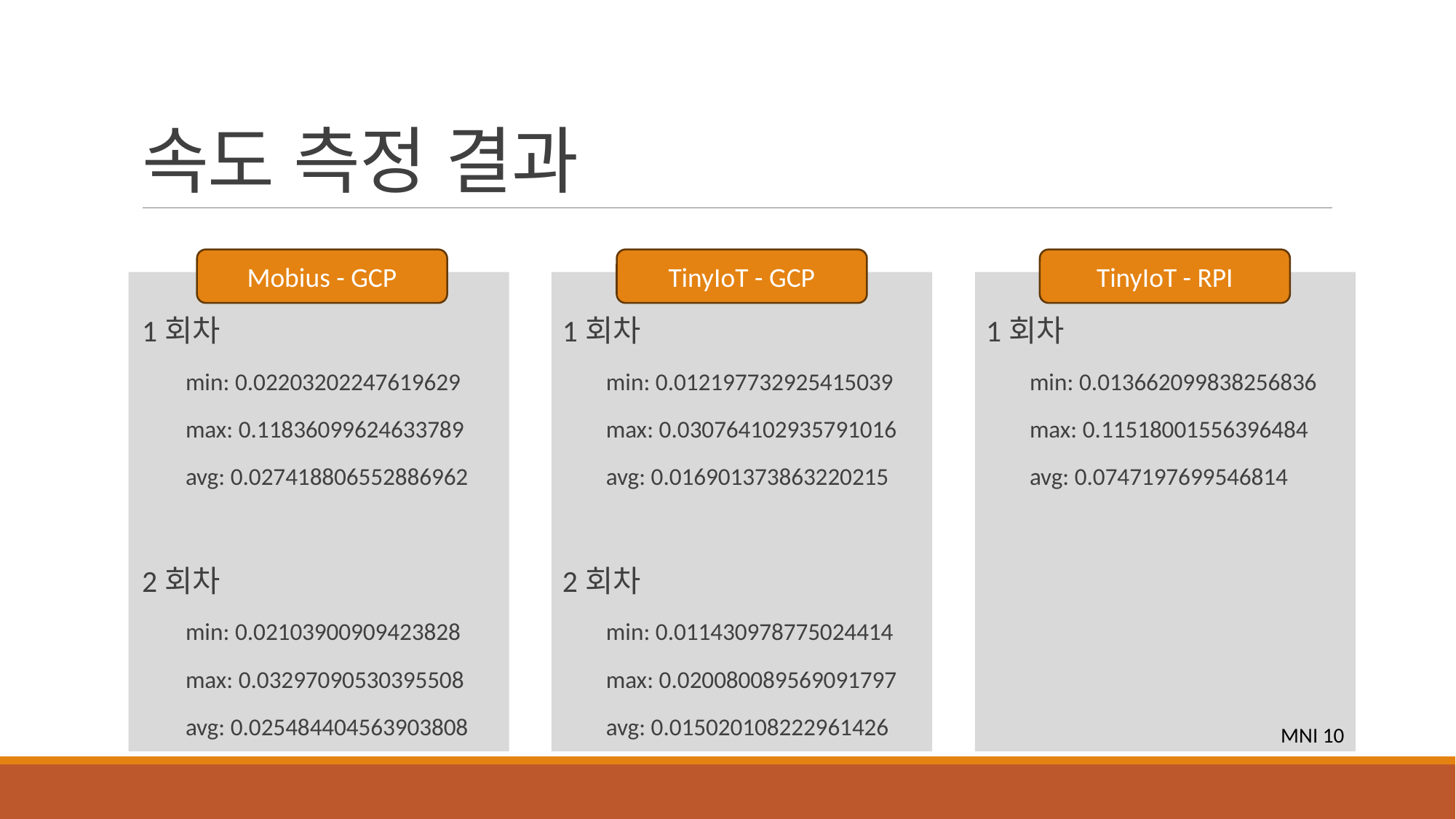

# 속도 측정 결과
TinyIoT - GCP
TinyIoT - RPI
Mobius - GCP

1회차
        min: 0.02203202247619629
        max: 0.11836099624633789
        avg: 0.027418806552886962

2회차
        min: 0.02103900909423828
        max: 0.03297090530395508
        avg: 0.025484404563903808
1회차
        min: 0.012197732925415039
        max: 0.030764102935791016
        avg: 0.016901373863220215

2회차
        min: 0.011430978775024414
        max: 0.020080089569091797
        avg: 0.015020108222961426
1회차
        min: 0.013662099838256836
        max: 0.11518001556396484
        avg: 0.0747197699546814
MNI 10